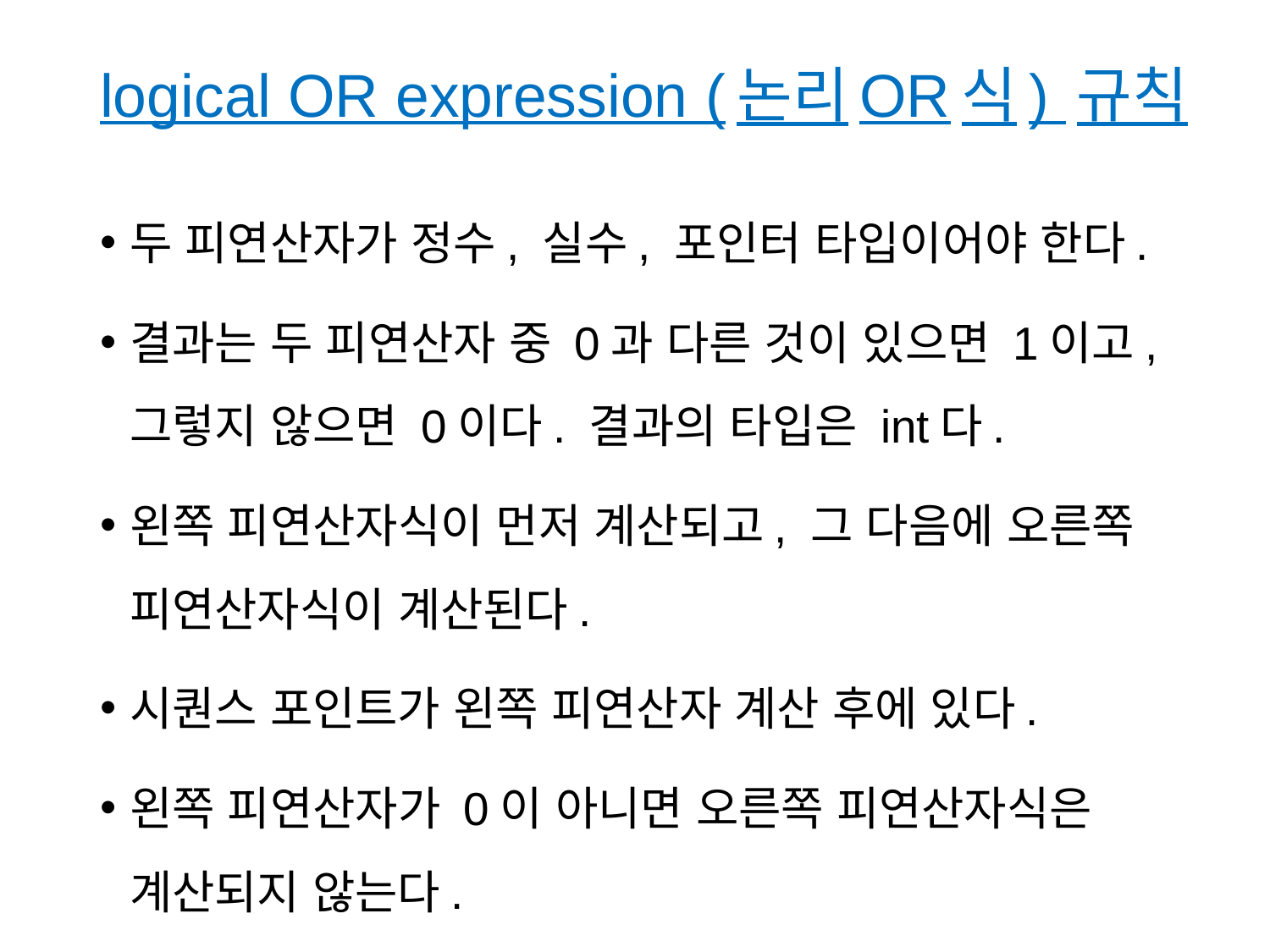

# logical OR expression (논리OR식) 규칙
두 피연산자가 정수, 실수, 포인터 타입이어야 한다.
결과는 두 피연산자 중 0과 다른 것이 있으면 1이고, 그렇지 않으면 0이다. 결과의 타입은 int다.
왼쪽 피연산자식이 먼저 계산되고, 그 다음에 오른쪽 피연산자식이 계산된다.
시퀀스 포인트가 왼쪽 피연산자 계산 후에 있다.
왼쪽 피연산자가 0이 아니면 오른쪽 피연산자식은 계산되지 않는다.